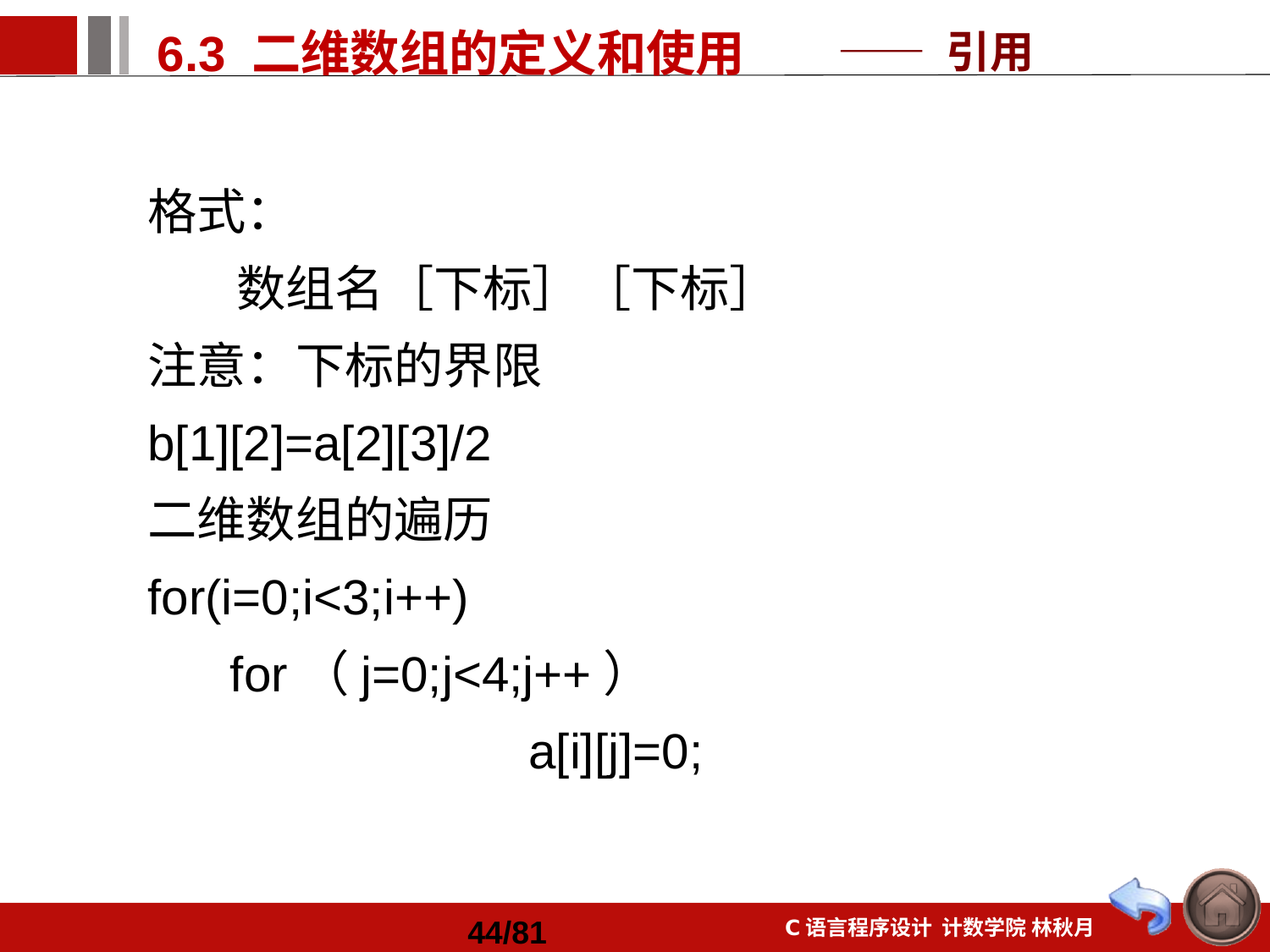

—— 引用
格式：
       数组名［下标］［下标］
注意：下标的界限
b[1][2]=a[2][3]/2
二维数组的遍历
for(i=0;i<3;i++)
      for（j=0;j<4;j++）
			a[i][j]=0;